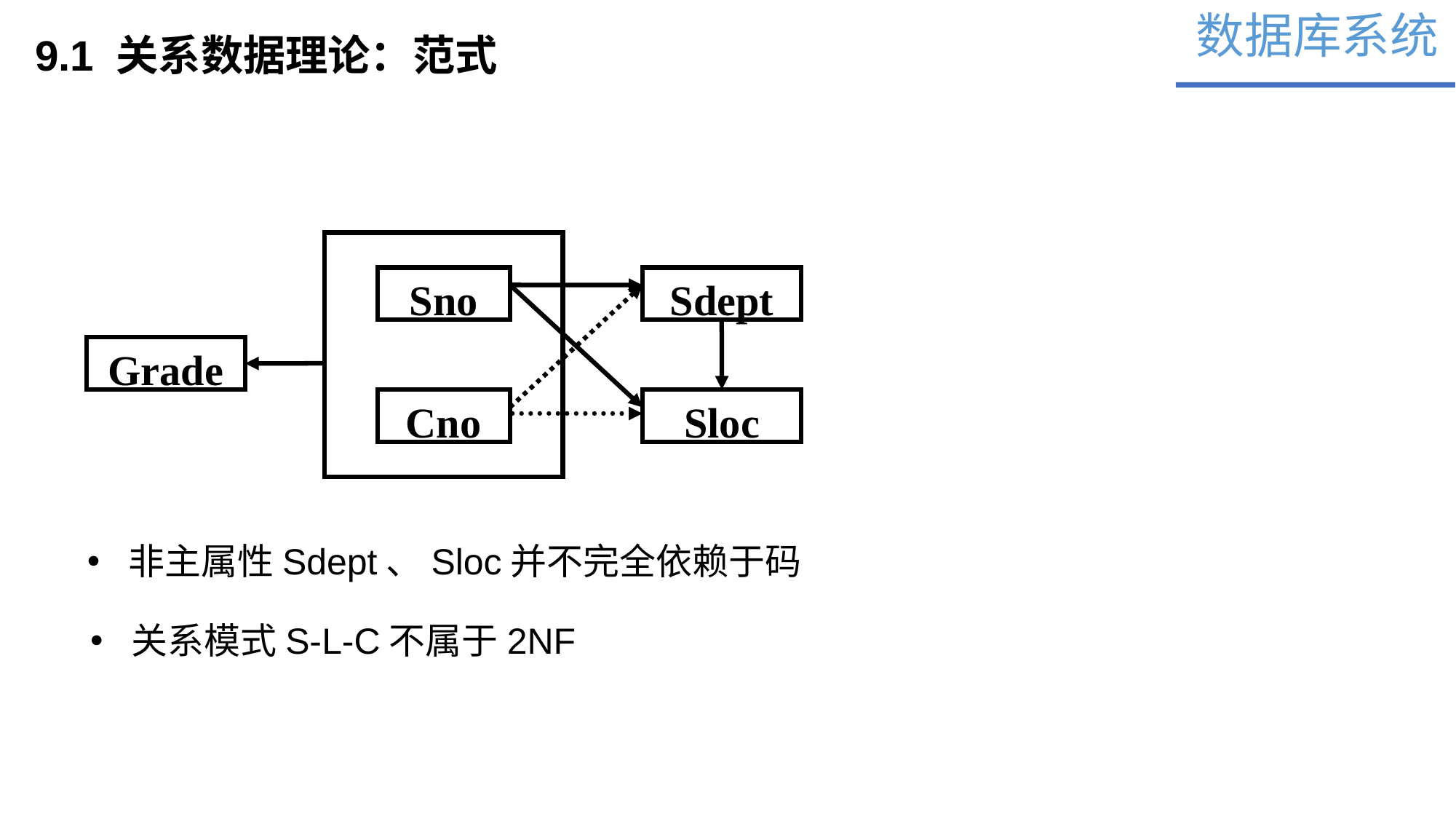

数据库系统
9.1 关系数据理论：范式

Sno
Sdept

Grade

Cno
Sloc

非主属性Sdept、Sloc并不完全依赖于码
关系模式S-L-C不属于2NF